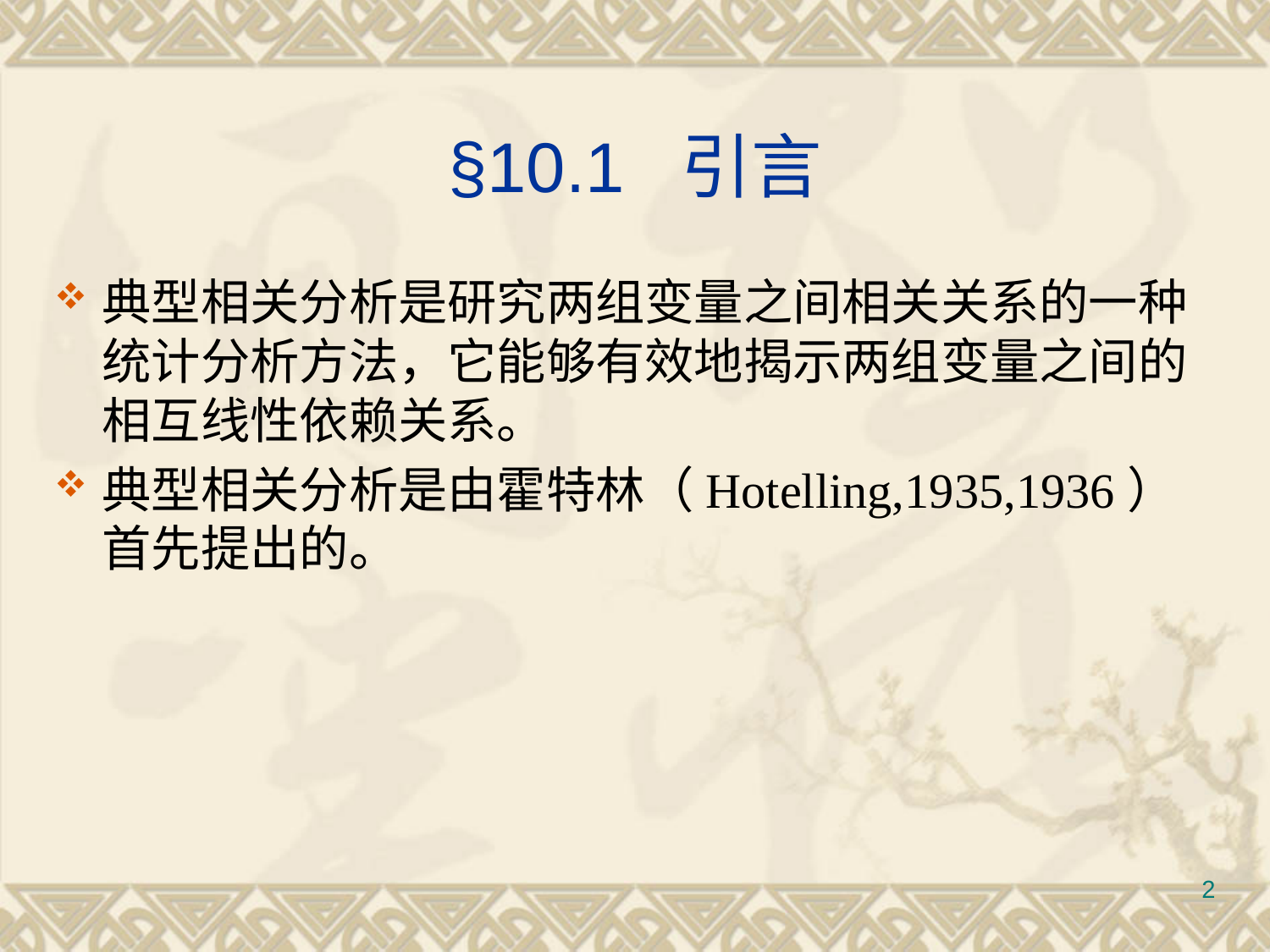

# §10.1  引言
典型相关分析是研究两组变量之间相关关系的一种统计分析方法，它能够有效地揭示两组变量之间的相互线性依赖关系。
典型相关分析是由霍特林（Hotelling,1935,1936）首先提出的。
2